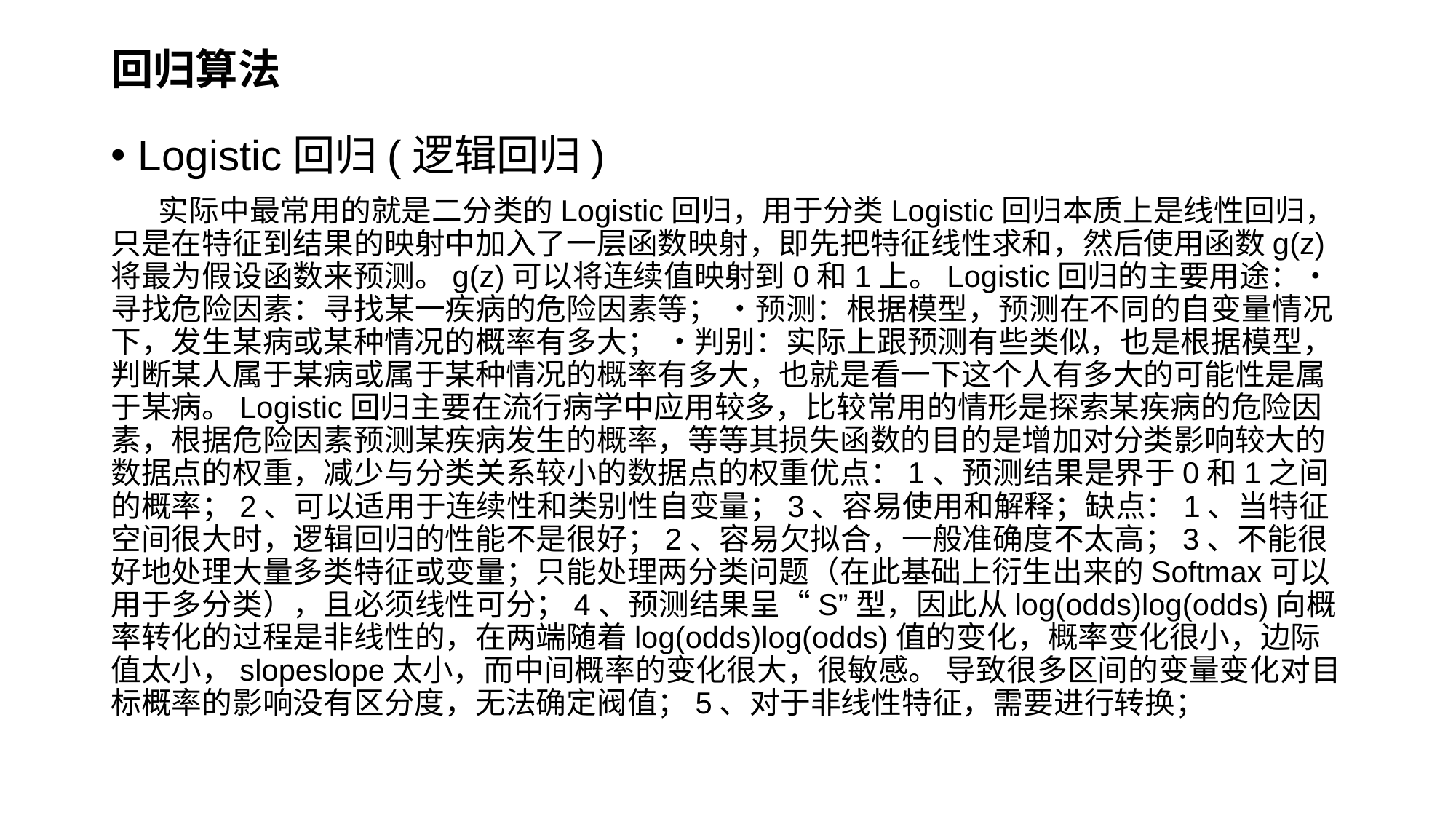

# 回归算法
Logistic回归(逻辑回归)
      实际中最常用的就是二分类的Logistic回归，用于分类Logistic回归本质上是线性回归，只是在特征到结果的映射中加入了一层函数映射，即先把特征线性求和，然后使用函数g(z)将最为假设函数来预测。g(z)可以将连续值映射到0和1上。Logistic回归的主要用途：•寻找危险因素：寻找某一疾病的危险因素等； •预测：根据模型，预测在不同的自变量情况下，发生某病或某种情况的概率有多大； •判别：实际上跟预测有些类似，也是根据模型，判断某人属于某病或属于某种情况的概率有多大，也就是看一下这个人有多大的可能性是属于某病。Logistic回归主要在流行病学中应用较多，比较常用的情形是探索某疾病的危险因素，根据危险因素预测某疾病发生的概率，等等其损失函数的目的是增加对分类影响较大的数据点的权重，减少与分类关系较小的数据点的权重优点：1、预测结果是界于0和1之间的概率；2、可以适用于连续性和类别性自变量；3、容易使用和解释；缺点：1、当特征空间很大时，逻辑回归的性能不是很好；2、容易欠拟合，一般准确度不太高；3、不能很好地处理大量多类特征或变量；只能处理两分类问题（在此基础上衍生出来的Softmax可以用于多分类），且必须线性可分；4、预测结果呈“S”型，因此从log(odds)log(odds)向概率转化的过程是非线性的，在两端随着log(odds)log(odds)值的变化，概率变化很小，边际值太小，slopeslope太小，而中间概率的变化很大，很敏感。 导致很多区间的变量变化对目标概率的影响没有区分度，无法确定阀值；5、对于非线性特征，需要进行转换；